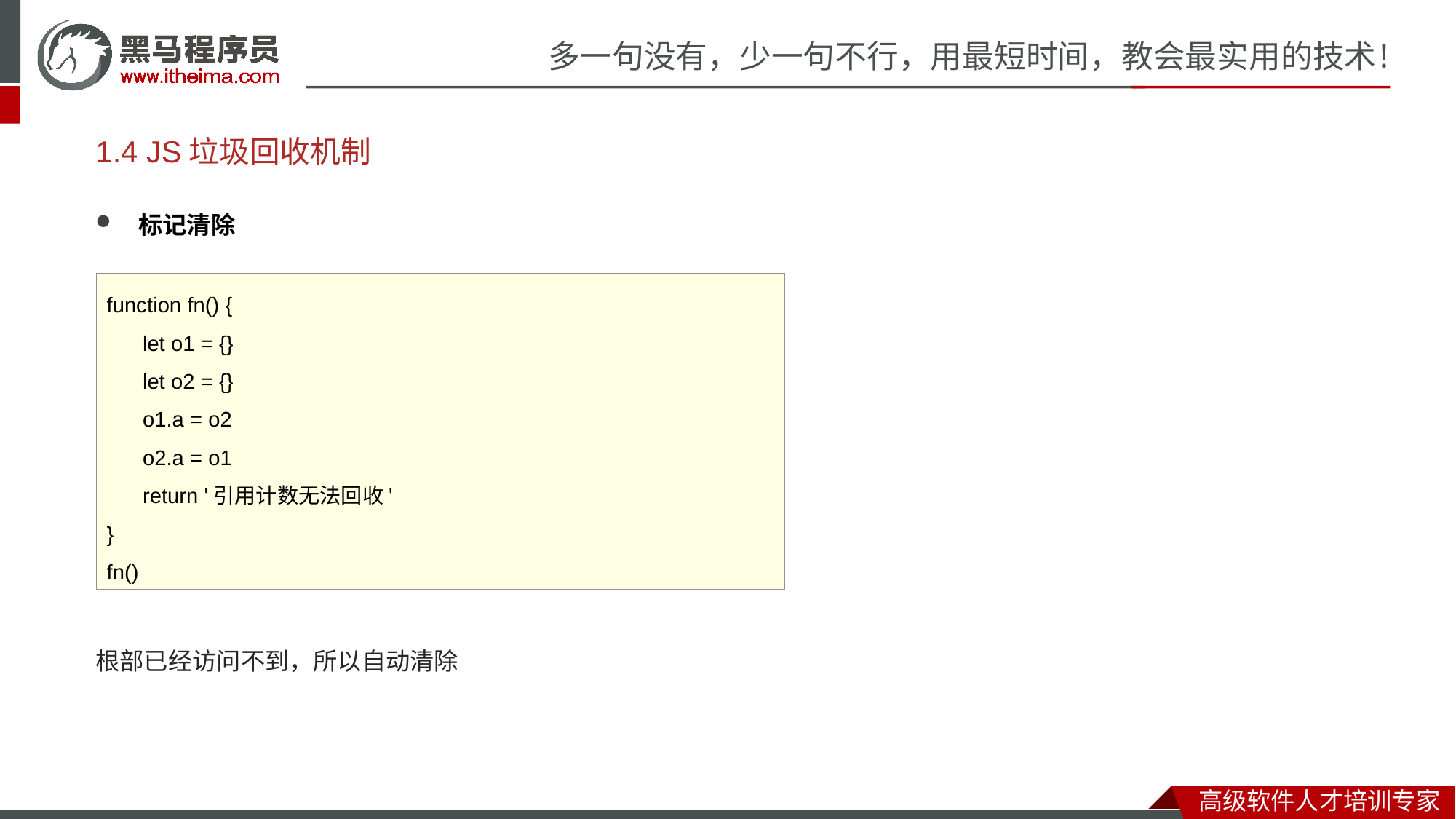

# 1.4 JS垃圾回收机制
标记清除

根部已经访问不到，所以自动清除

function fn() {
      let o1 = {}
      let o2 = {}
      o1.a = o2
      o2.a = o1
      return '引用计数无法回收'
}
fn()